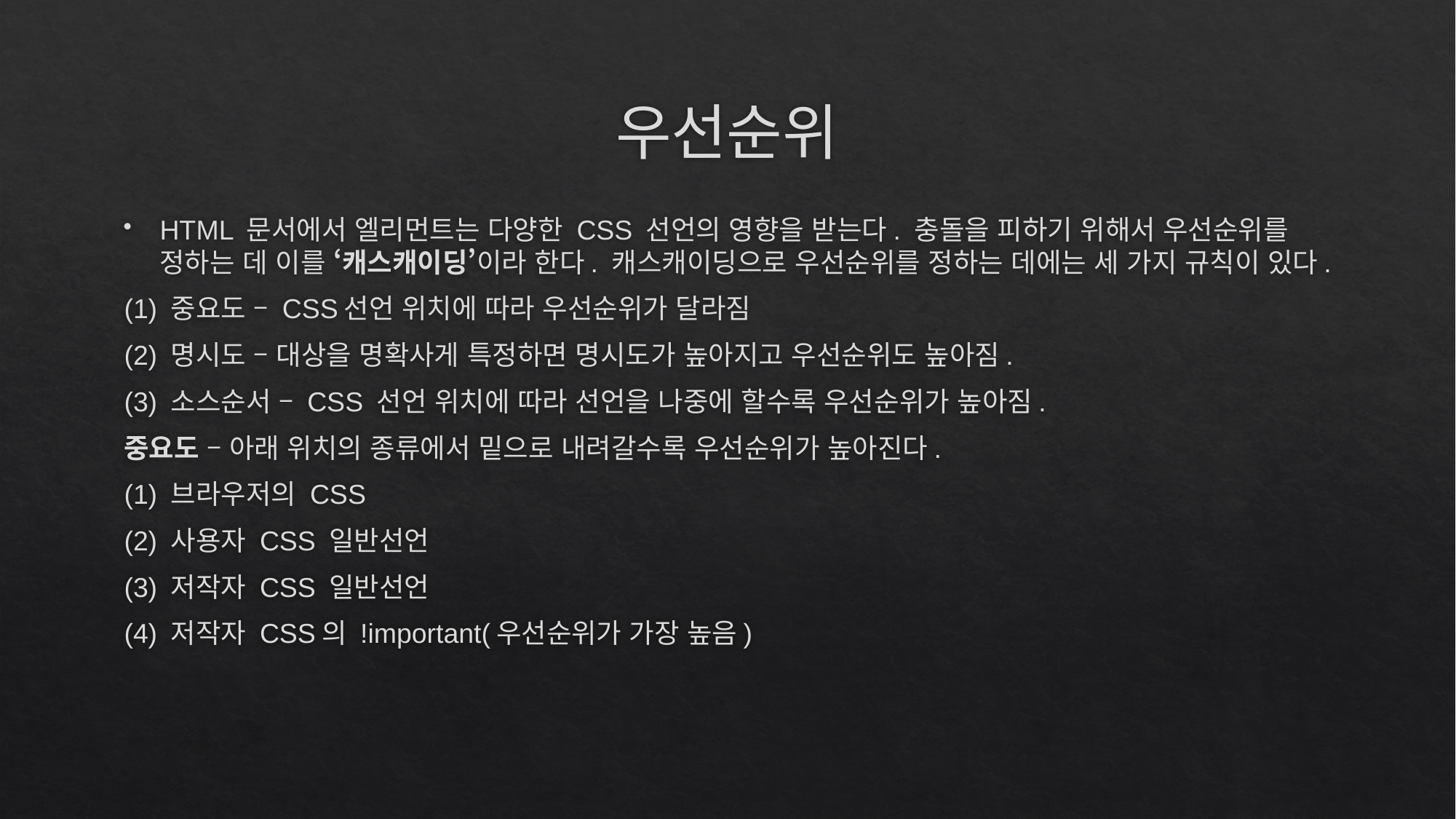

# 우선순위
HTML 문서에서 엘리먼트는 다양한 CSS 선언의 영향을 받는다. 충돌을 피하기 위해서 우선순위를 정하는 데 이를 ‘캐스캐이딩’이라 한다. 캐스캐이딩으로 우선순위를 정하는 데에는 세 가지 규칙이 있다.
(1) 중요도 – CSS선언 위치에 따라 우선순위가 달라짐
(2) 명시도 – 대상을 명확사게 특정하면 명시도가 높아지고 우선순위도 높아짐.
(3) 소스순서 – CSS 선언 위치에 따라 선언을 나중에 할수록 우선순위가 높아짐.
중요도 – 아래 위치의 종류에서 밑으로 내려갈수록 우선순위가 높아진다.
	(1) 브라우저의 CSS
	(2) 사용자 CSS 일반선언
	(3) 저작자 CSS 일반선언
	(4) 저작자 CSS의 !important(우선순위가 가장 높음)